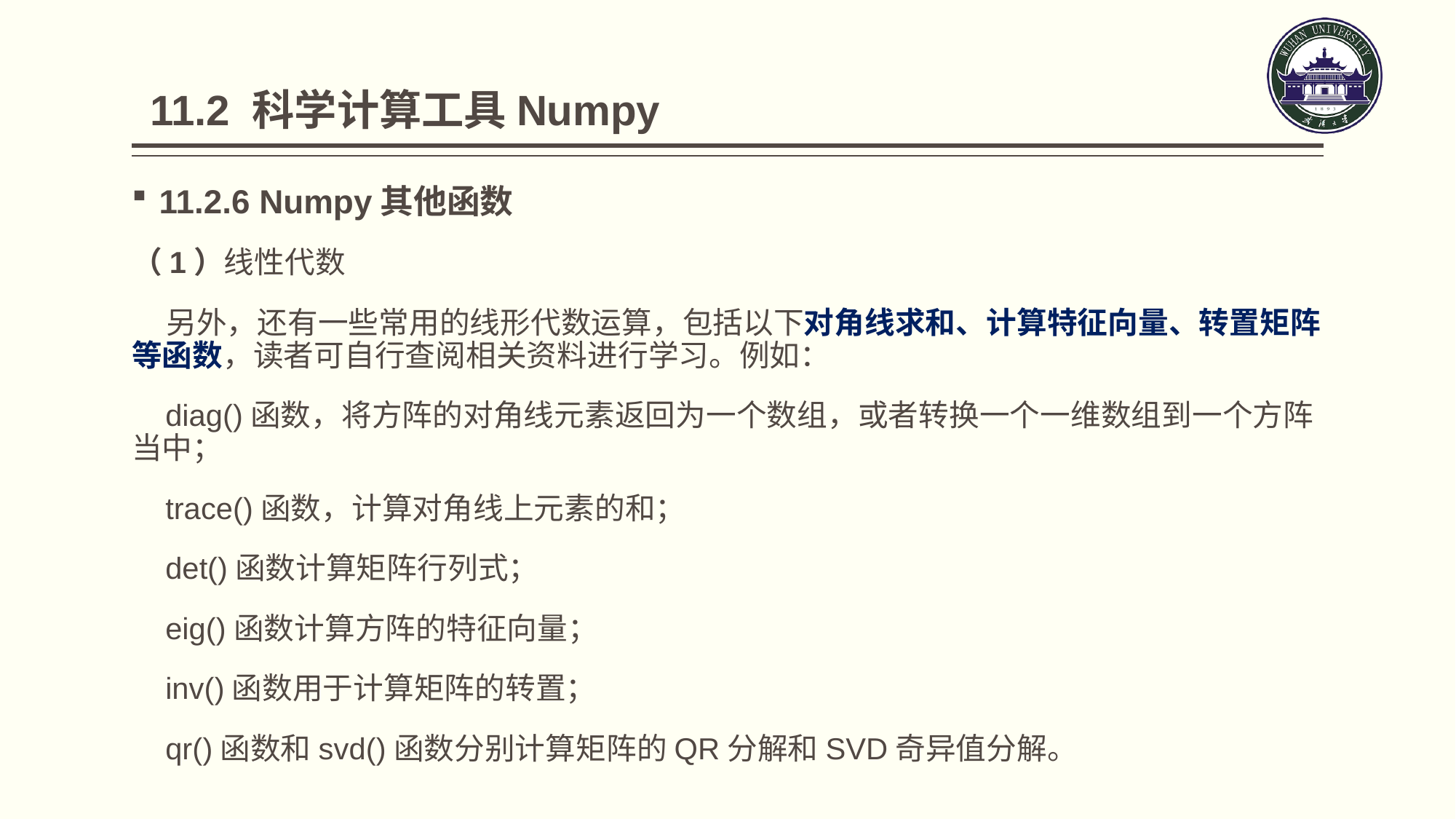

11.2 科学计算工具Numpy
11.2.6 Numpy其他函数
（1）线性代数
    另外，还有一些常用的线形代数运算，包括以下对角线求和、计算特征向量、转置矩阵等函数，读者可自行查阅相关资料进行学习。例如：
    diag()函数，将方阵的对角线元素返回为一个数组，或者转换一个一维数组到一个方阵当中；
    trace()函数，计算对角线上元素的和；
    det()函数计算矩阵行列式；
    eig()函数计算方阵的特征向量；
    inv()函数用于计算矩阵的转置；
    qr()函数和svd()函数分别计算矩阵的QR分解和SVD奇异值分解。